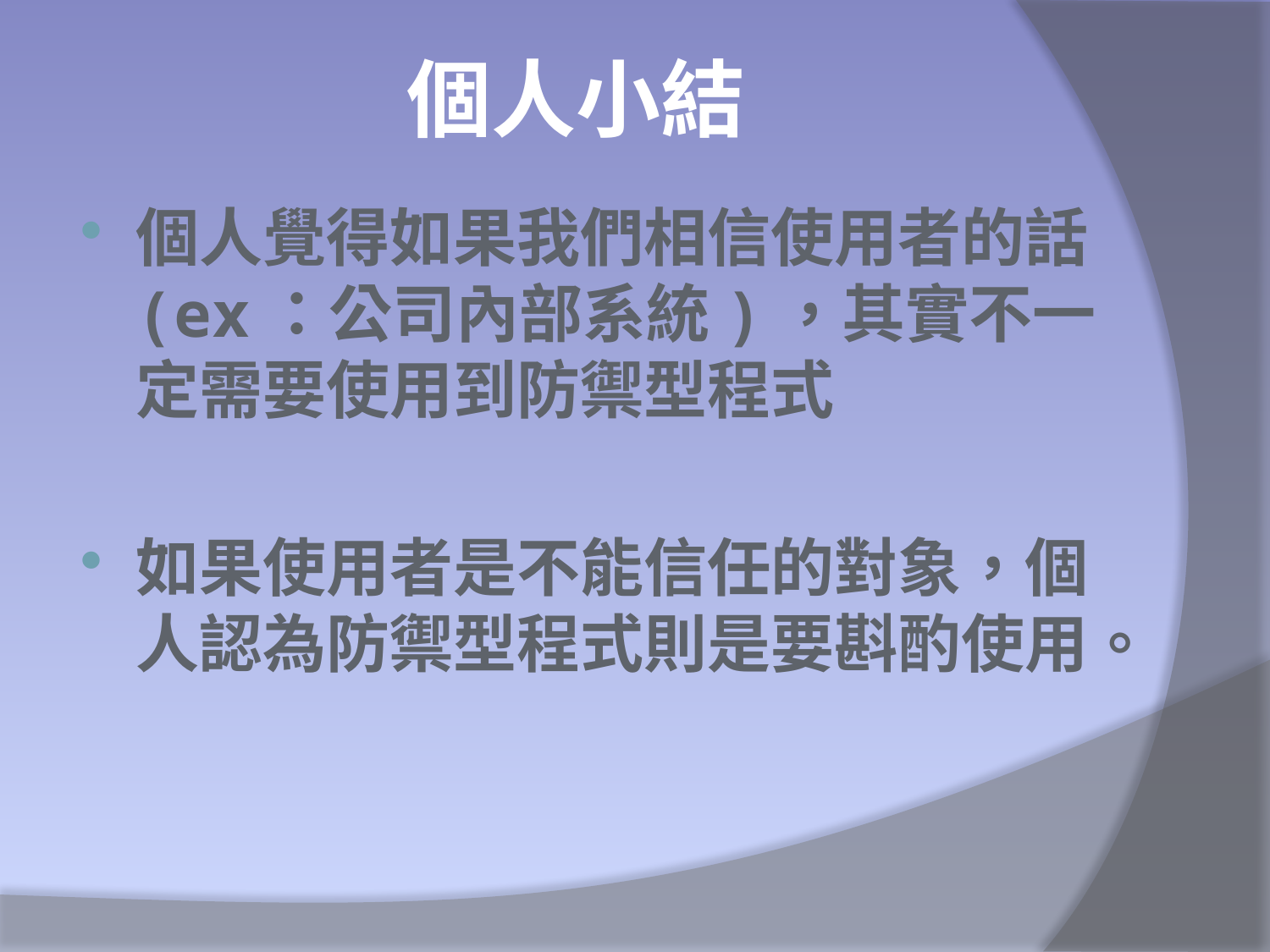

# 個人小結
個人覺得如果我們相信使用者的話(ex：公司內部系統)，其實不一定需要使用到防禦型程式

如果使用者是不能信任的對象，個人認為防禦型程式則是要斟酌使用。